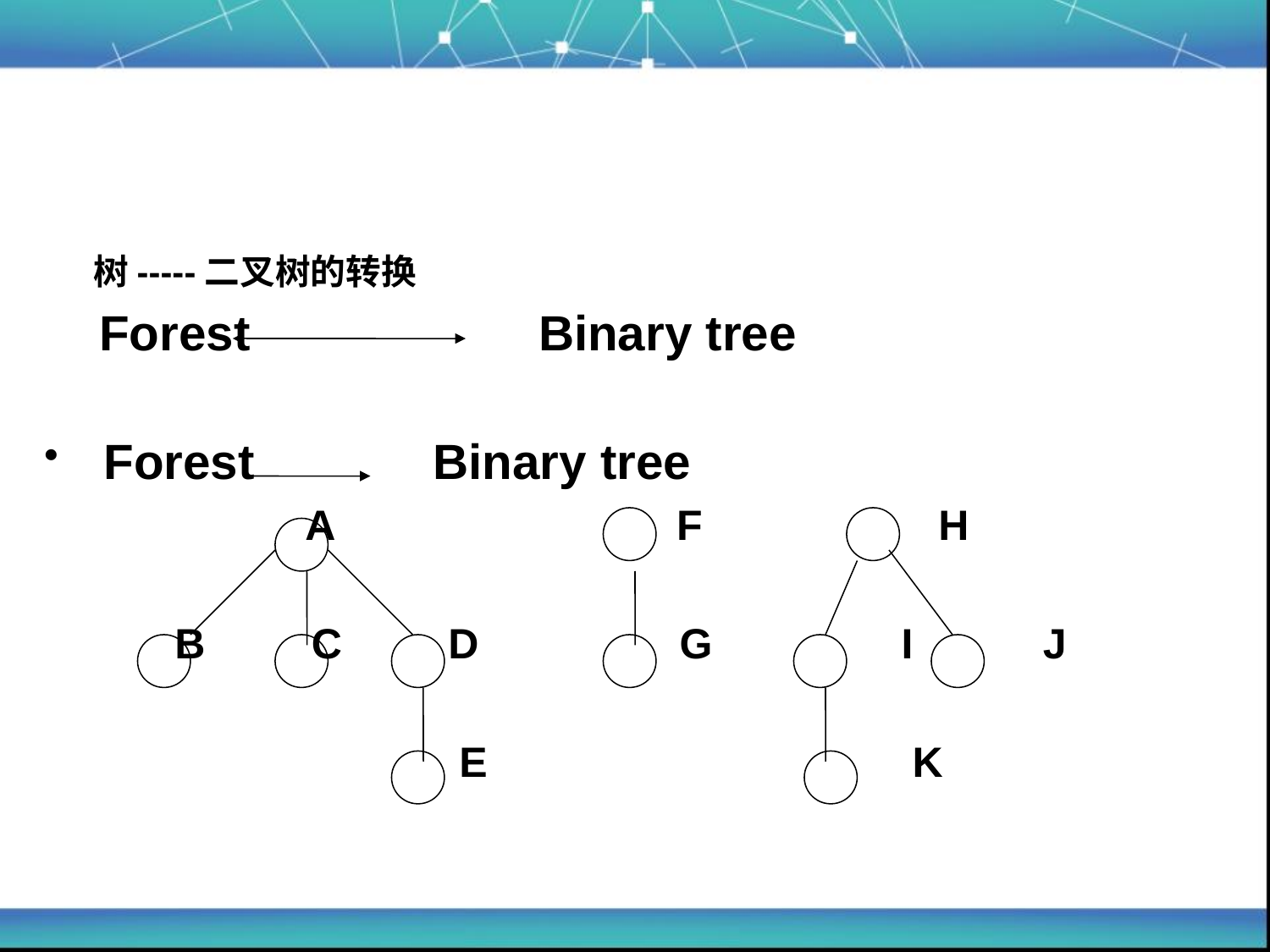

树-----二叉树的转换
    Forest                     Binary tree

 Forest             Binary tree
                      A                             F                    H

           B         C         D                 G                I           J

                                   E                                    K